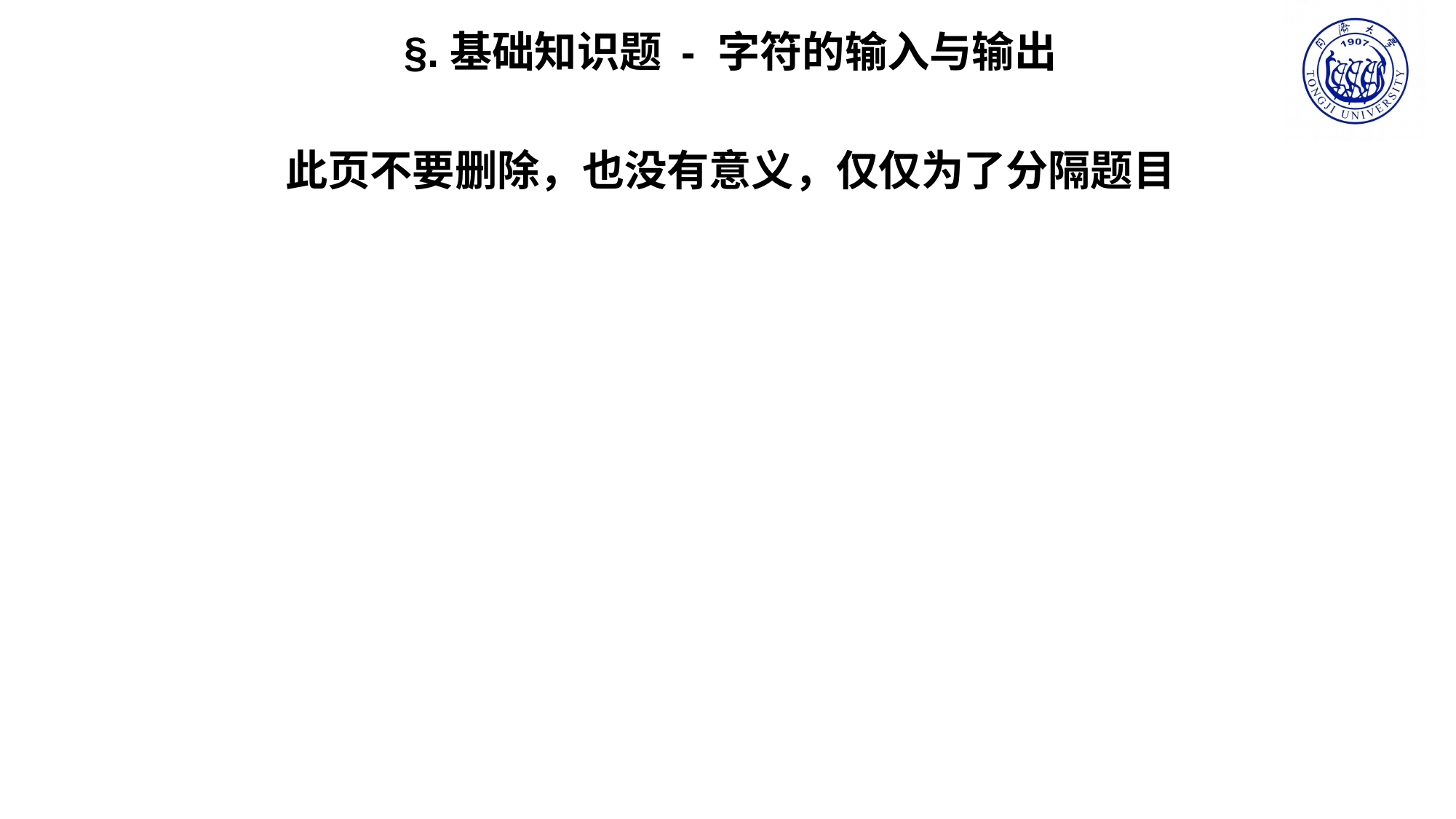

§.基础知识题 - 字符的输入与输出

此页不要删除，也没有意义，仅仅为了分隔题目